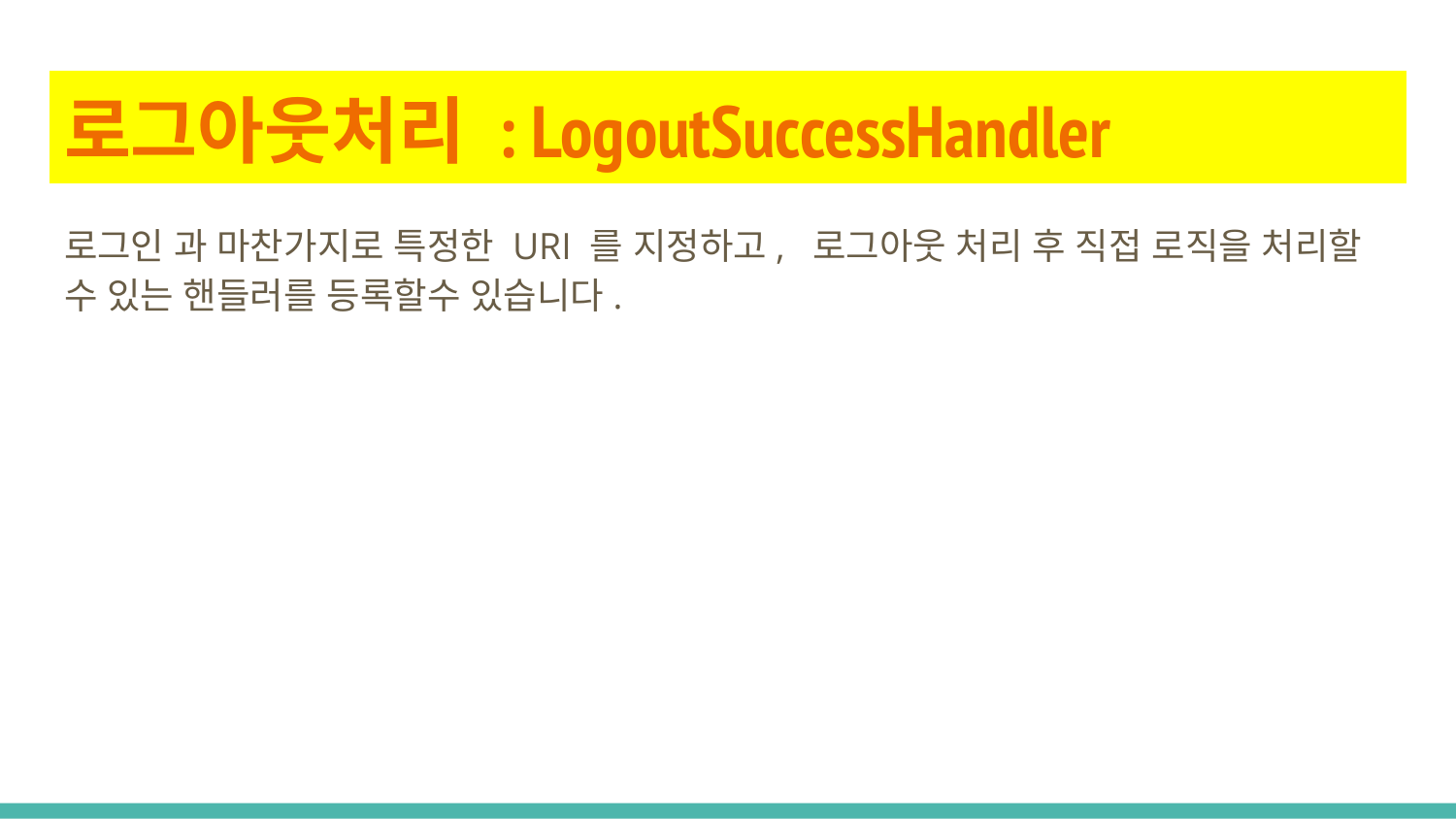

# 로그아웃처리 : LogoutSuccessHandler
로그인 과 마찬가지로 특정한 URI 를 지정하고,  로그아웃 처리 후 직접 로직을 처리할 수 있는 핸들러를 등록할수 있습니다.